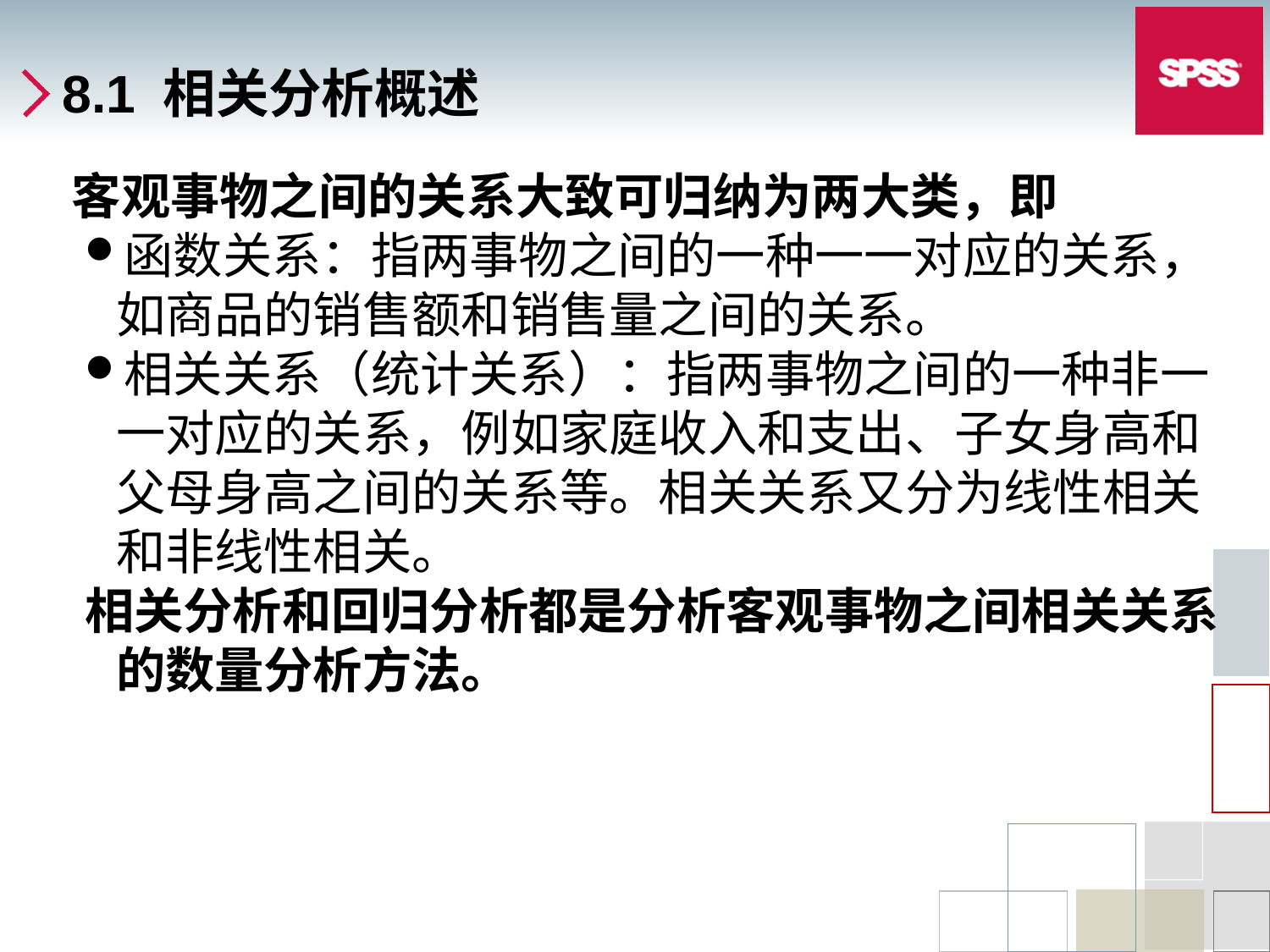

# 8.1 相关分析概述
  客观事物之间的关系大致可归纳为两大类，即
函数关系：指两事物之间的一种一一对应的关系，如商品的销售额和销售量之间的关系。
相关关系（统计关系）：指两事物之间的一种非一一对应的关系，例如家庭收入和支出、子女身高和父母身高之间的关系等。相关关系又分为线性相关和非线性相关。
相关分析和回归分析都是分析客观事物之间相关关系的数量分析方法。